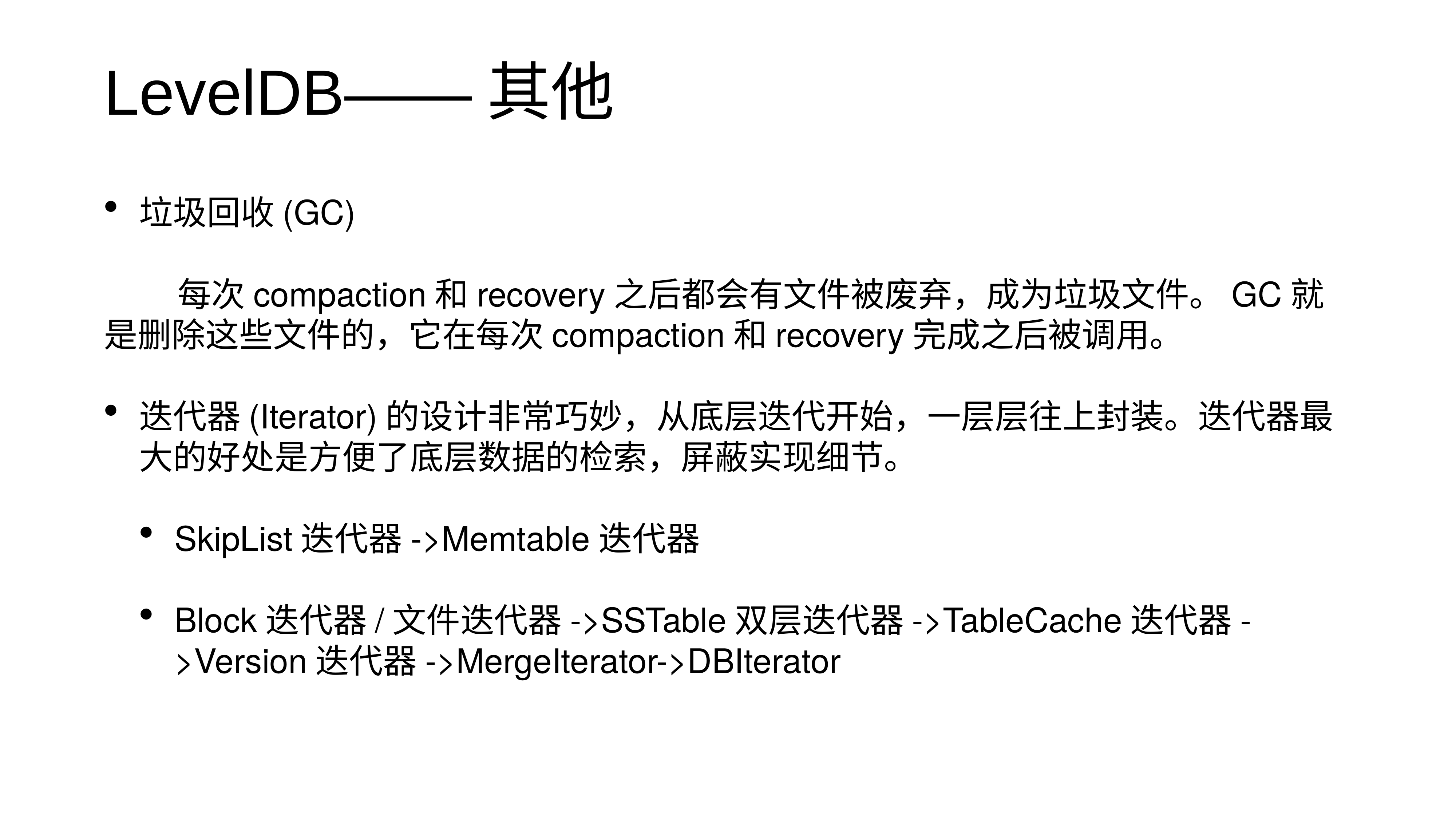

# LevelDB——其他
垃圾回收(GC)
       每次compaction和recovery之后都会有文件被废弃，成为垃圾文件。GC就是删除这些文件的，它在每次compaction和recovery完成之后被调用。
迭代器(Iterator)的设计非常巧妙，从底层迭代开始，一层层往上封装。迭代器最大的好处是方便了底层数据的检索，屏蔽实现细节。
SkipList迭代器->Memtable迭代器
Block迭代器/文件迭代器->SSTable双层迭代器->TableCache迭代器->Version迭代器->MergeIterator->DBIterator